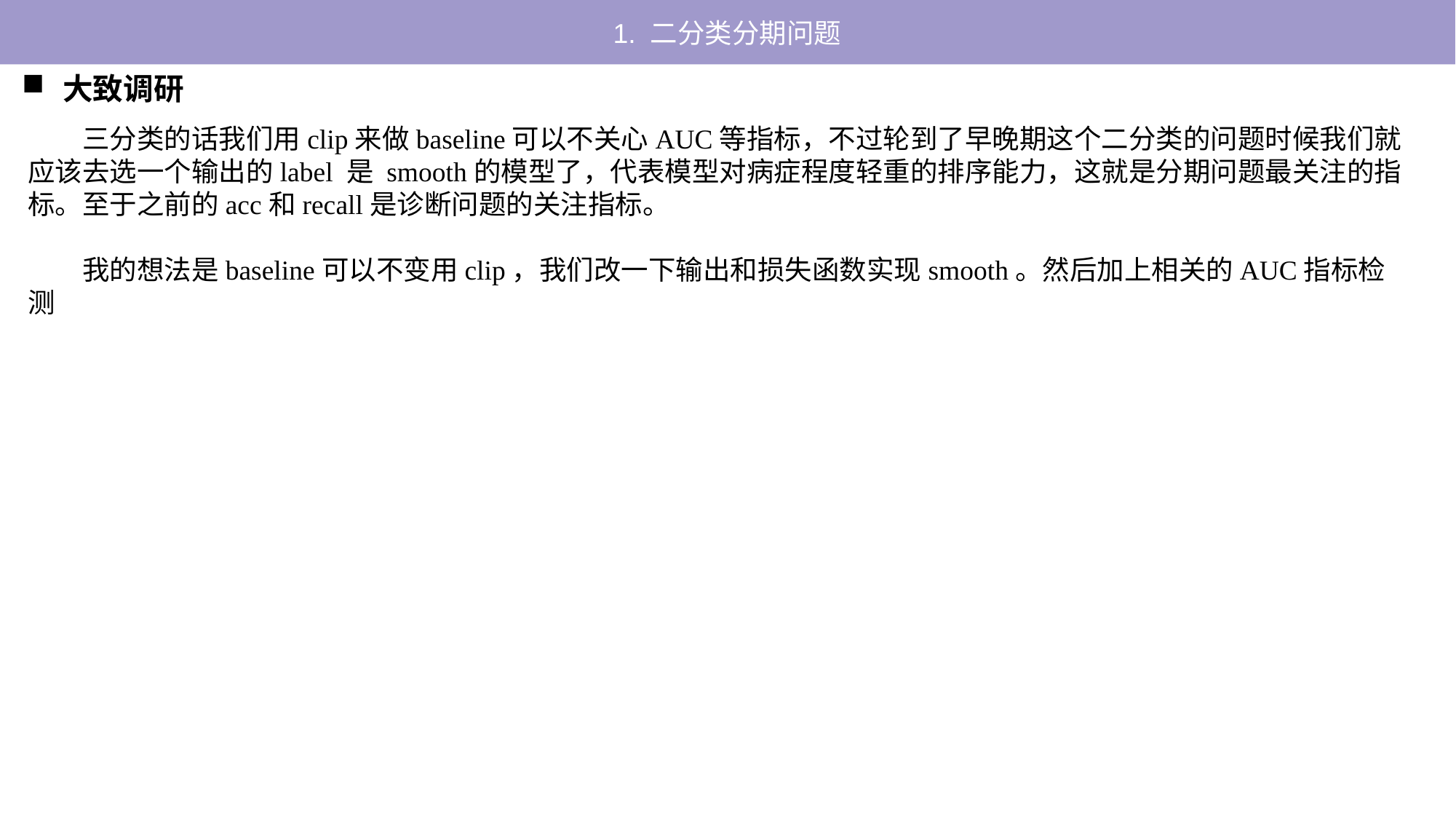

1. 二分类分期问题
大致调研
三分类的话我们用clip来做baseline可以不关心AUC等指标，不过轮到了早晚期这个二分类的问题时候我们就应该去选一个输出的label 是 smooth的模型了，代表模型对病症程度轻重的排序能力，这就是分期问题最关注的指标。至于之前的acc和recall是诊断问题的关注指标。

我的想法是baseline可以不变用clip，我们改一下输出和损失函数实现smooth。然后加上相关的AUC指标检测